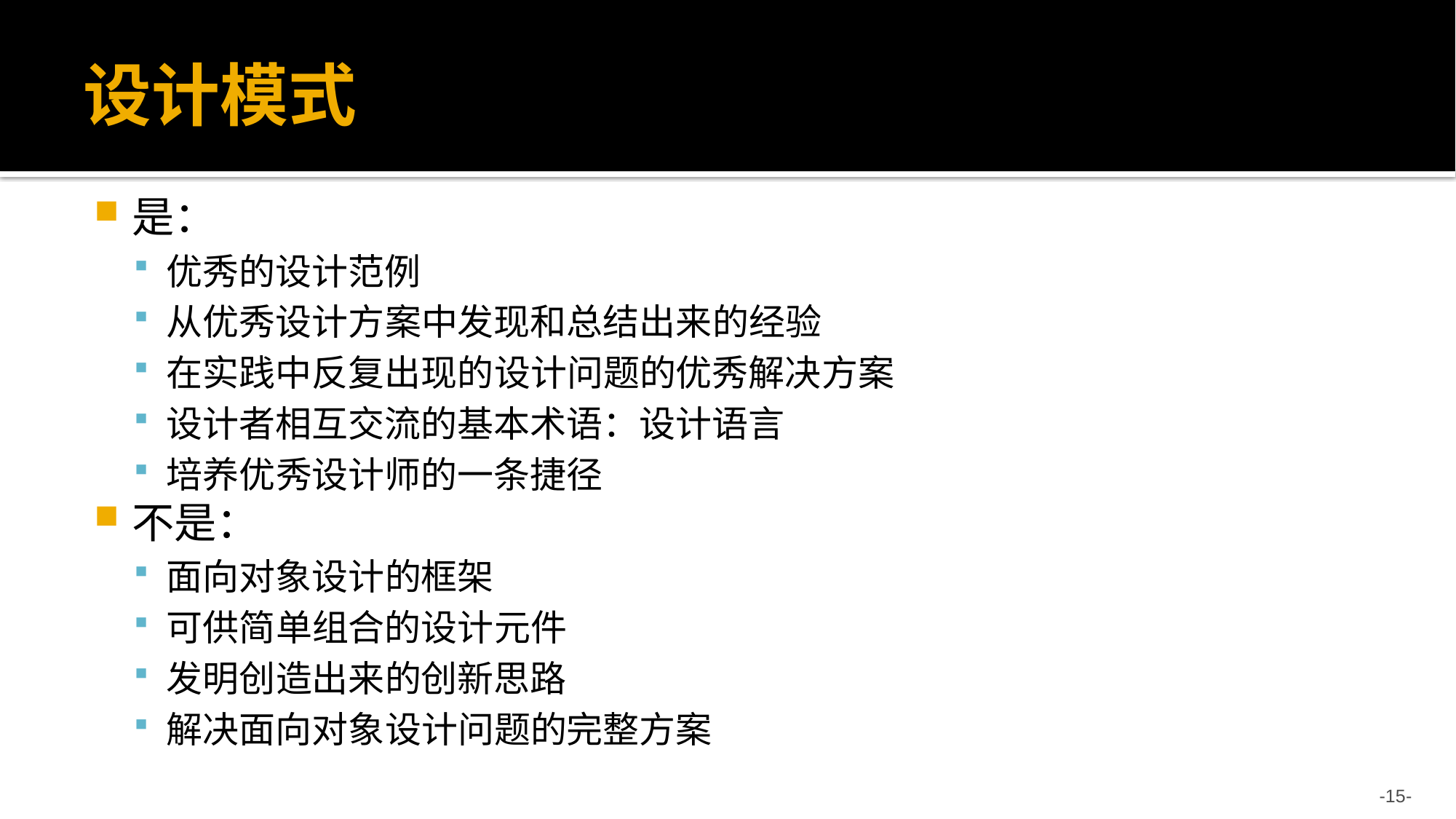

# 设计模式
是：
优秀的设计范例
从优秀设计方案中发现和总结出来的经验
在实践中反复出现的设计问题的优秀解决方案
设计者相互交流的基本术语：设计语言
培养优秀设计师的一条捷径
不是：
面向对象设计的框架
可供简单组合的设计元件
发明创造出来的创新思路
解决面向对象设计问题的完整方案
-15-